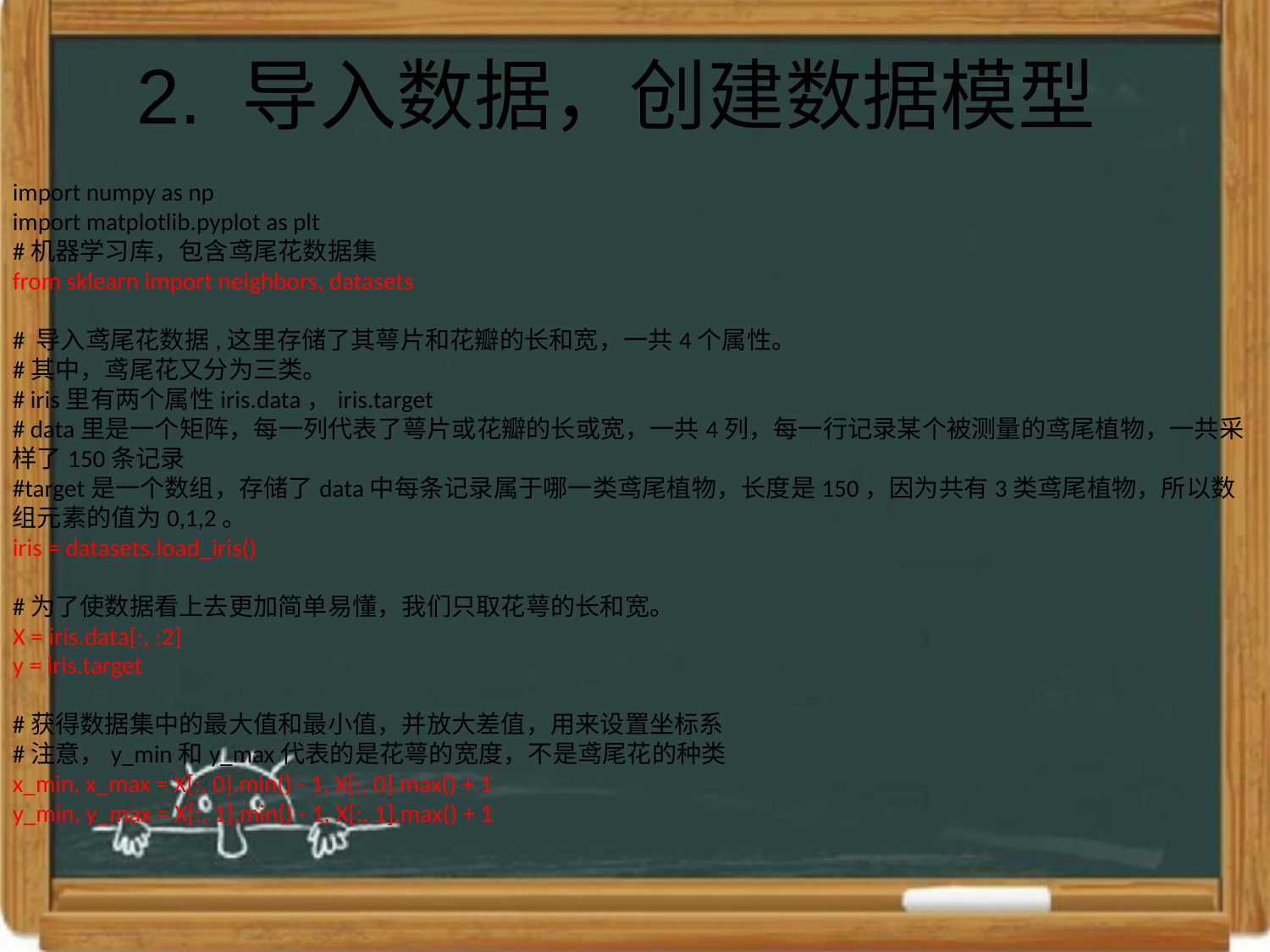

# 2. 导入数据，创建数据模型
import numpy as np
import matplotlib.pyplot as plt
#机器学习库，包含鸢尾花数据集
from sklearn import neighbors, datasets

# 导入鸢尾花数据,这里存储了其萼片和花瓣的长和宽，一共4个属性。
#其中，鸢尾花又分为三类。
# iris里有两个属性iris.data，iris.target
# data里是一个矩阵，每一列代表了萼片或花瓣的长或宽，一共4列，每一行记录某个被测量的鸢尾植物，一共采样了150条记录
#target是一个数组，存储了data中每条记录属于哪一类鸢尾植物，长度是150，因为共有3类鸢尾植物，所以数组元素的值为0,1,2。
iris = datasets.load_iris()

#为了使数据看上去更加简单易懂，我们只取花萼的长和宽。
X = iris.data[:, :2]
y = iris.target

#获得数据集中的最大值和最小值，并放大差值，用来设置坐标系
#注意，y_min和y_max代表的是花萼的宽度，不是鸢尾花的种类
x_min, x_max = X[:, 0].min() - 1, X[:, 0].max() + 1
y_min, y_max = X[:, 1].min() - 1, X[:, 1].max() + 1